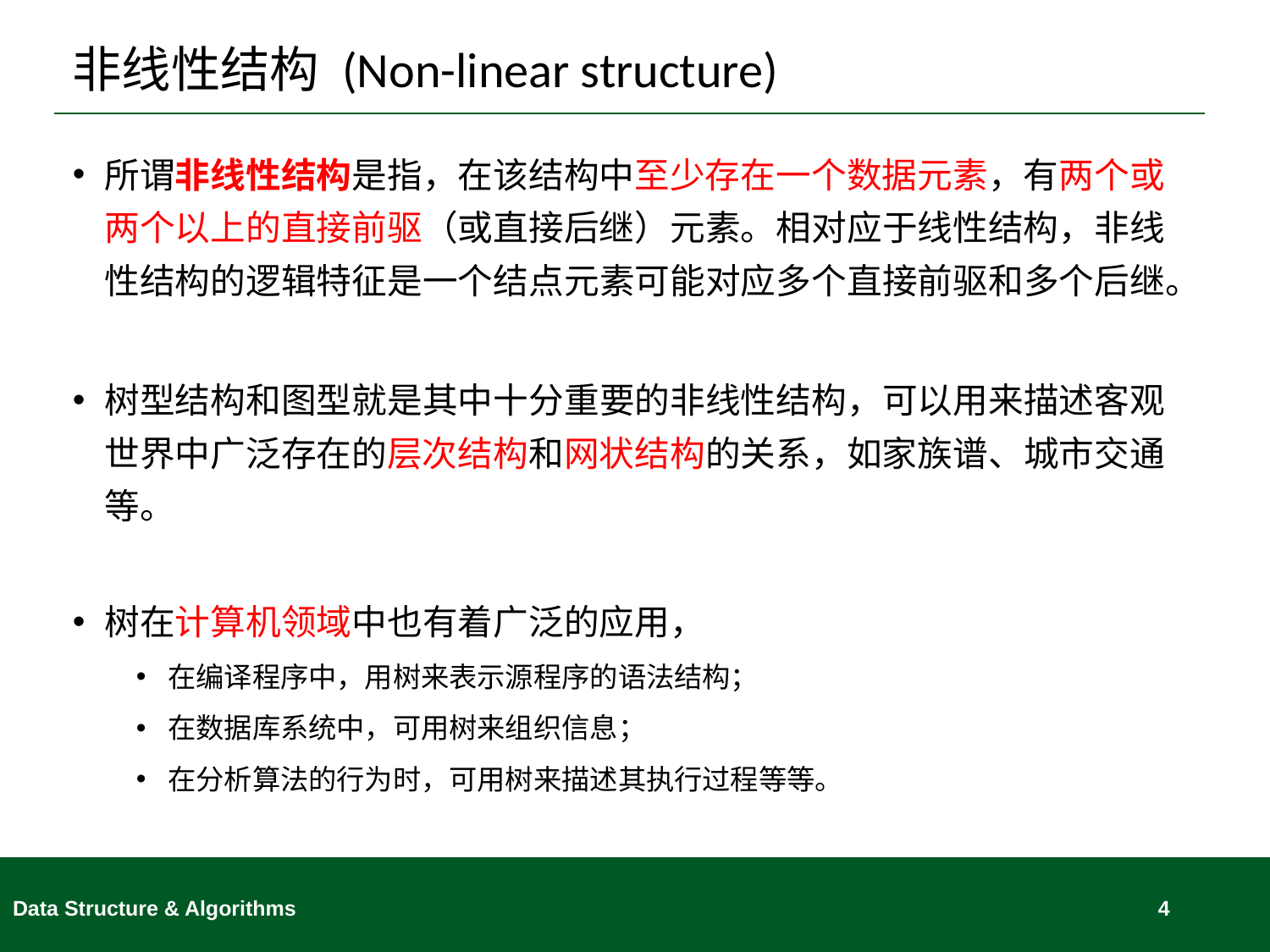

# 非线性结构 (Non-linear structure)
所谓非线性结构是指，在该结构中至少存在一个数据元素，有两个或两个以上的直接前驱（或直接后继）元素。相对应于线性结构，非线性结构的逻辑特征是一个结点元素可能对应多个直接前驱和多个后继。

树型结构和图型就是其中十分重要的非线性结构，可以用来描述客观世界中广泛存在的层次结构和网状结构的关系，如家族谱、城市交通等。

树在计算机领域中也有着广泛的应用，
在编译程序中，用树来表示源程序的语法结构；
在数据库系统中，可用树来组织信息；
在分析算法的行为时，可用树来描述其执行过程等等。
Data Structure & Algorithms
4